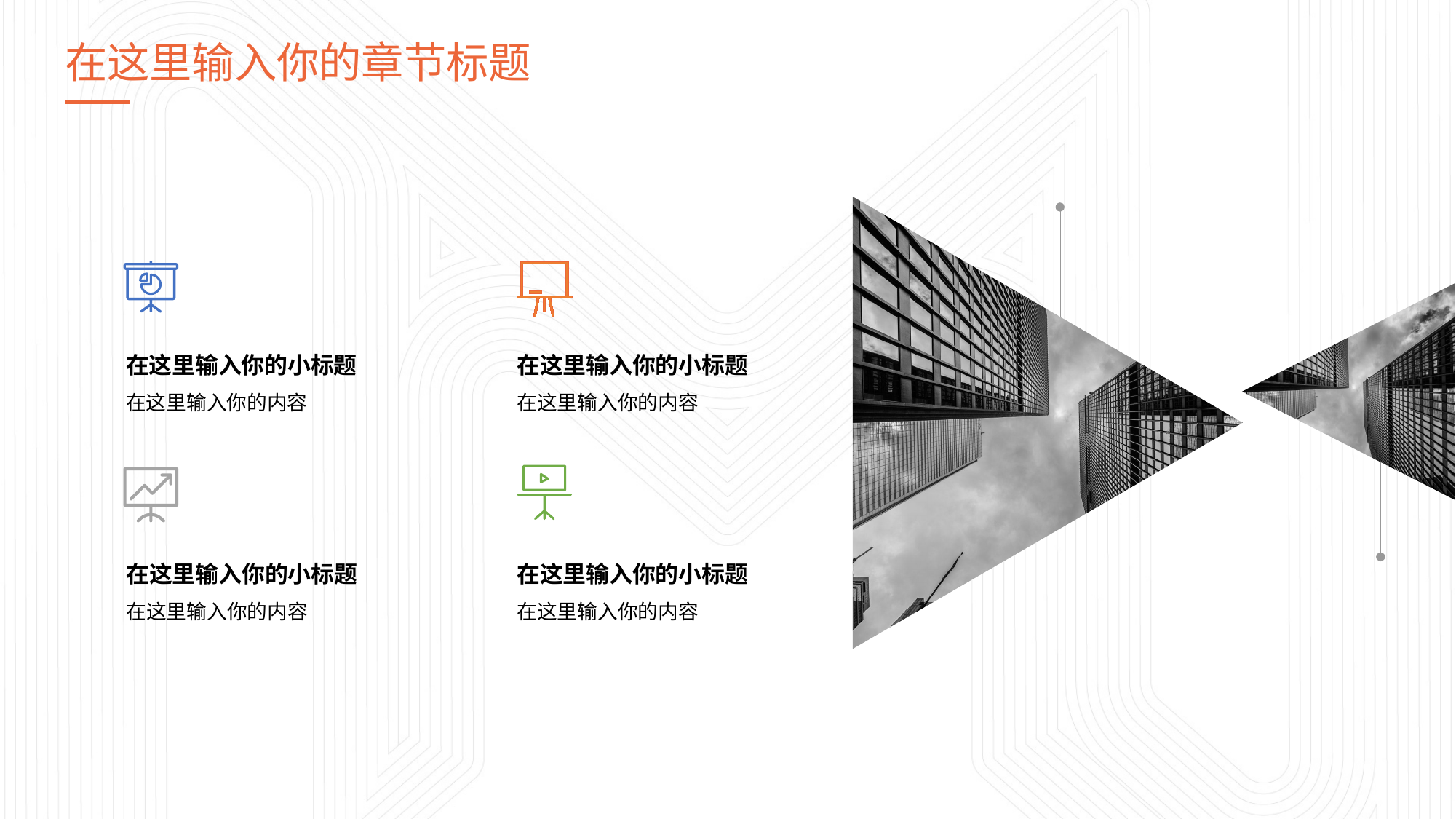

在这里输入你的章节标题

在这里输入你的小标题
在这里输入你的小标题
在这里输入你的内容
在这里输入你的内容

在这里输入你的小标题
在这里输入你的小标题
在这里输入你的内容
在这里输入你的内容